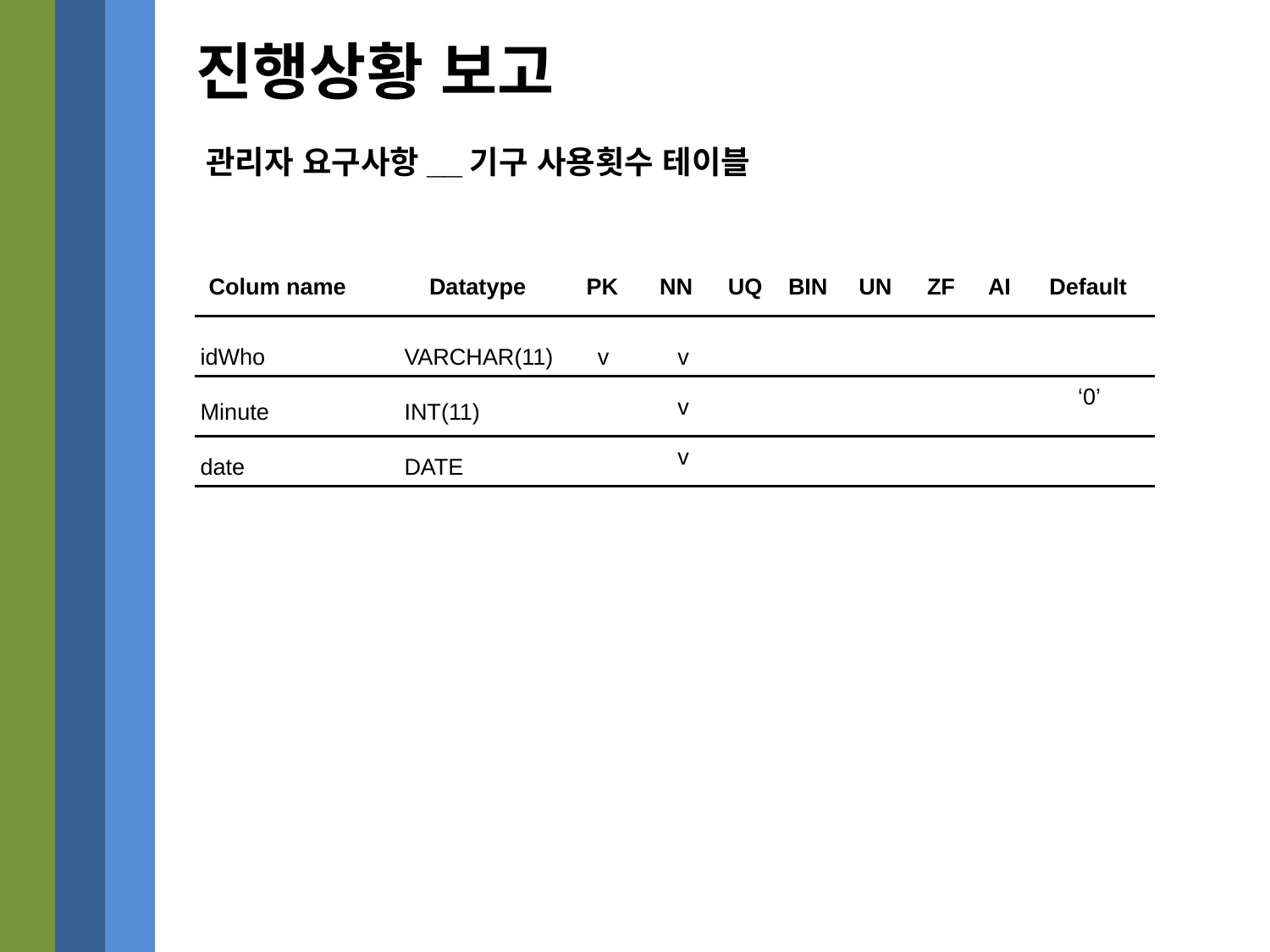

진행상황 보고
관리자 요구사항__기구 사용횟수 테이블
Colum name
Datatype
PK
NN
UQ
BIN
UN
ZF
AI
Default
idWho

Minute

date
VARCHAR(11)

INT(11)

DATE
v
v
‘0’
v
v